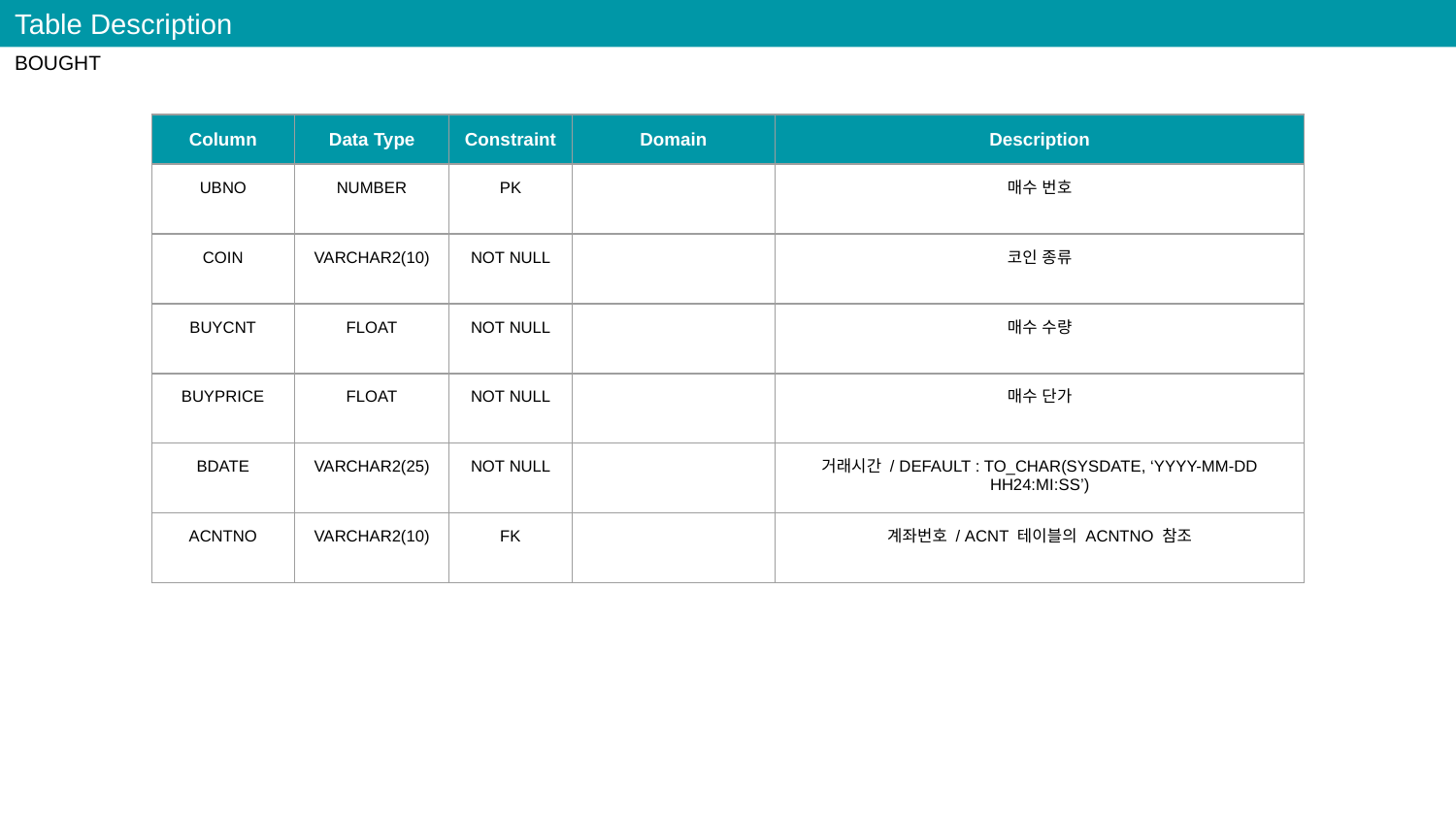

Table Description
BOUGHT
| Column | Data Type | Constraint | Domain | Description |
| --- | --- | --- | --- | --- |
| UBNO | NUMBER | PK |  | 매수 번호 |
| COIN | VARCHAR2(10) | NOT NULL |  | 코인 종류 |
| BUYCNT | FLOAT | NOT NULL |  | 매수 수량 |
| BUYPRICE | FLOAT | NOT NULL |  | 매수 단가 |
| BDATE | VARCHAR2(25) | NOT NULL |  | 거래시간 / DEFAULT : TO\_CHAR(SYSDATE, ‘YYYY-MM-DD HH24:MI:SS’) |
| ACNTNO | VARCHAR2(10) | FK |  | 계좌번호 / ACNT 테이블의 ACNTNO 참조 |